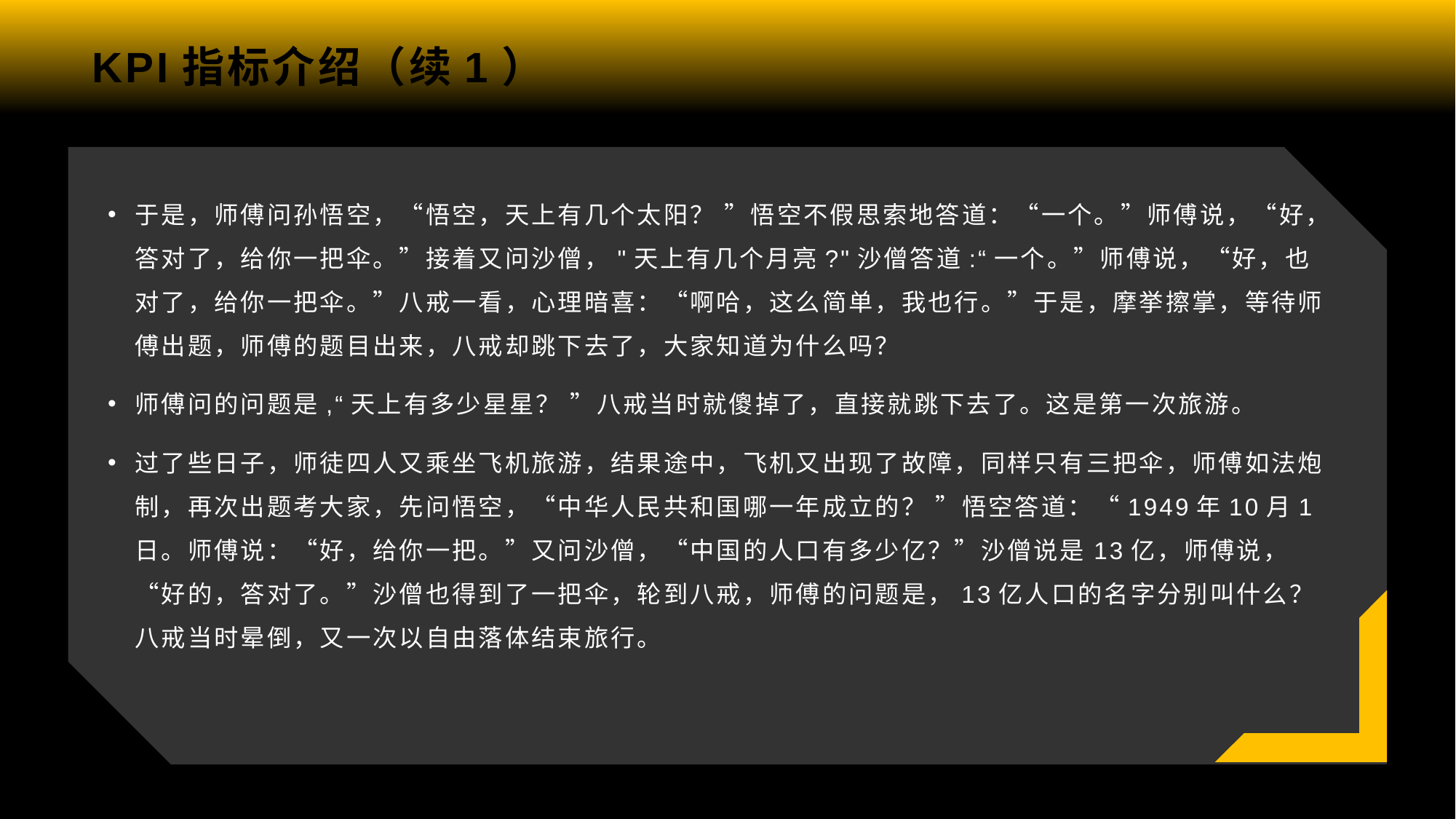

# KPI指标介绍（续1）

于是，师傅问孙悟空，“悟空，天上有几个太阳？ ”悟空不假思索地答道：“一个。”师傅说，“好，答对了，给你一把伞。”接着又问沙僧，"天上有几个月亮?"沙僧答道:“一个。”师傅说，“好，也对了，给你一把伞。”八戒一看，心理暗喜：“啊哈，这么简单，我也行。”于是，摩挙擦掌，等待师傅出题，师傅的题目出来，八戒却跳下去了，大家知道为什么吗？
师傅问的问题是,“天上有多少星星？ ”八戒当时就傻掉了，直接就跳下去了。这是第一次旅游。
过了些日子，师徒四人又乘坐飞机旅游，结果途中，飞机又出现了故障，同样只有三把伞，师傅如法炮制，再次出题考大家，先问悟空，“中华人民共和国哪一年成立的？ ”悟空答道：“1949年10月1日。师傅说：“好，给你一把。”又问沙僧，“中国的人口有多少亿？”沙僧说是13亿，师傅说，“好的，答对了。”沙僧也得到了一把伞，轮到八戒，师傅的问题是，13亿人口的名字分别叫什么？八戒当时晕倒，又一次以自由落体结束旅行。